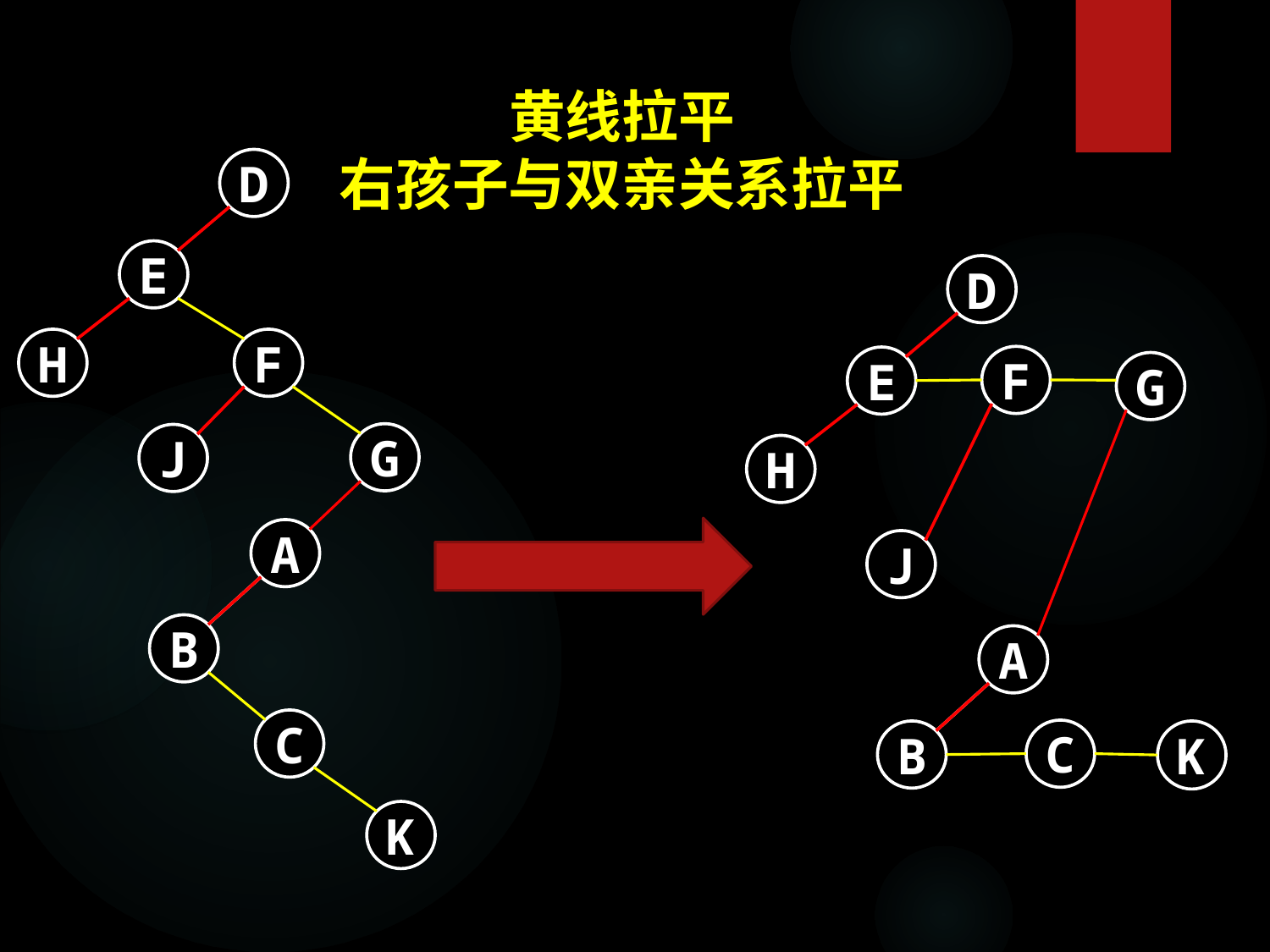

黄线拉平
右孩子与双亲关系拉平
D
E
H
F
G
J
A
B
C
K
D
F
E
G
H
J
A
C
B
K